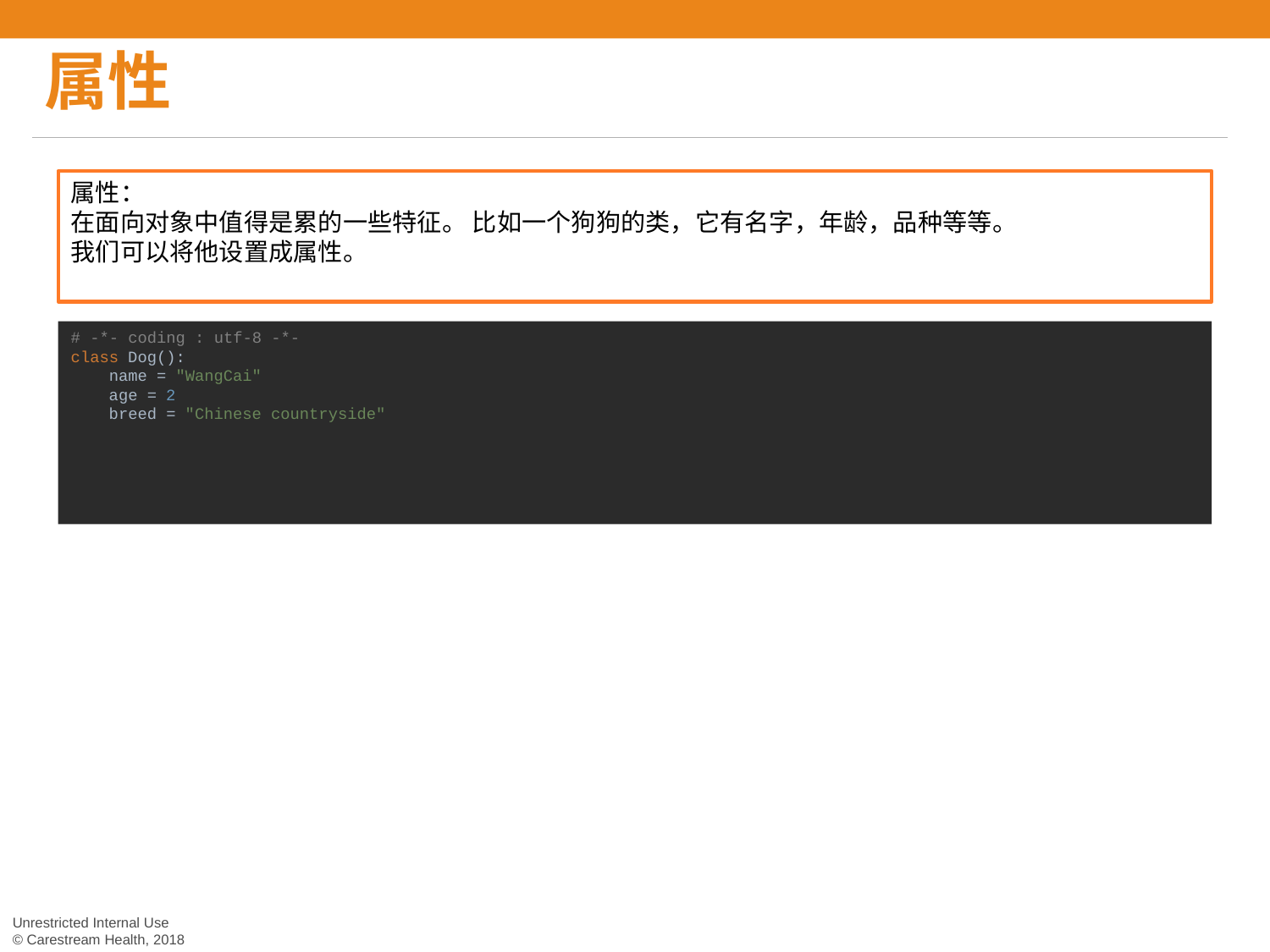

# 属性
属性：
在面向对象中值得是累的一些特征。 比如一个狗狗的类，它有名字，年龄，品种等等。
我们可以将他设置成属性。

# -*- coding : utf-8 -*- class Dog(): name = "WangCai" age = 2 breed = "Chinese countryside"
Unrestricted Internal Use
© Carestream Health, 2018